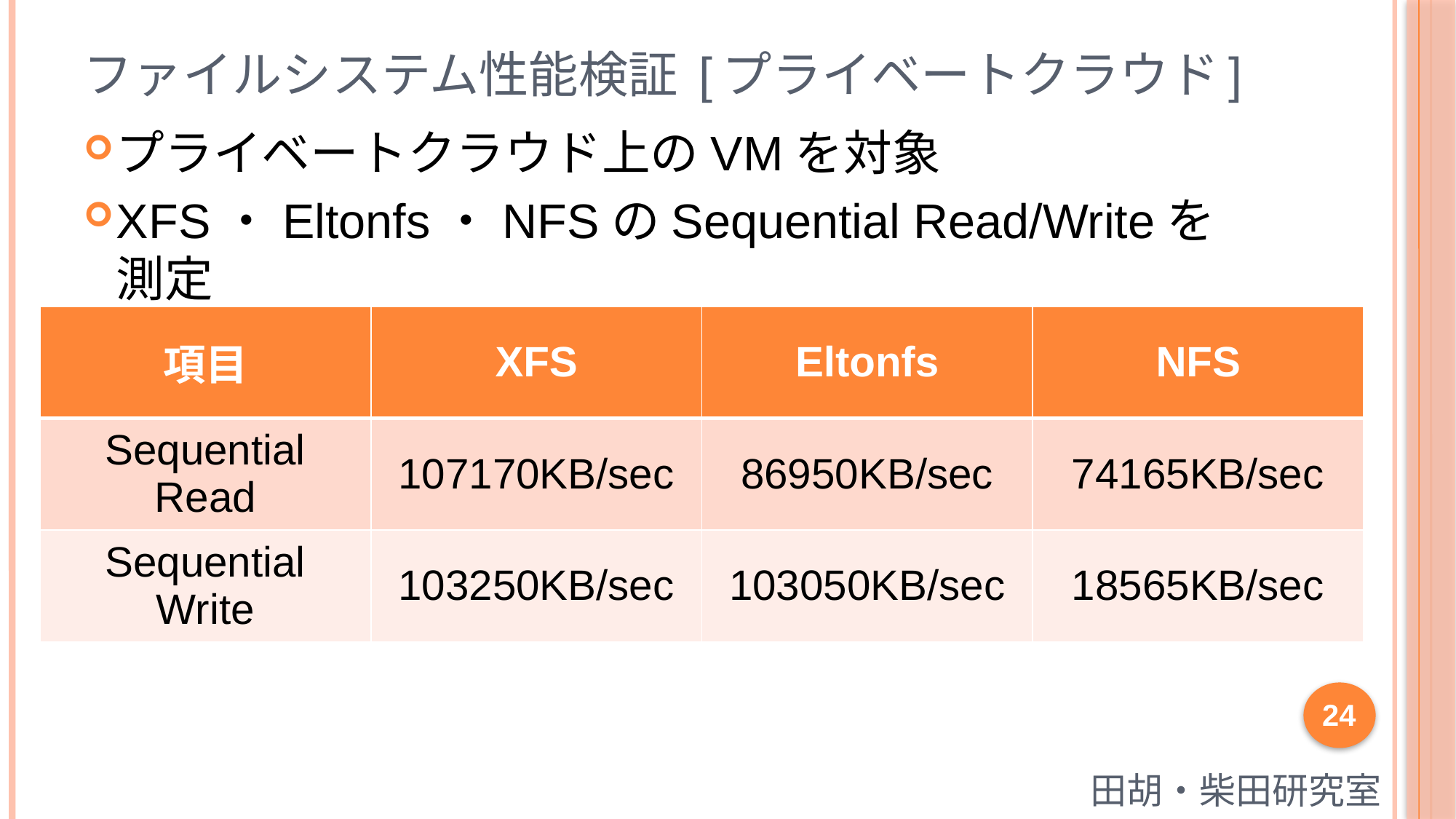

# ファイルシステム性能検証 [プライベートクラウド]
プライベートクラウド上のVMを対象
XFS・Eltonfs・NFSのSequential Read/Writeを測定
| 項目 | XFS | Eltonfs | NFS |
| --- | --- | --- | --- |
| Sequential Read | 107170KB/sec | 86950KB/sec | 74165KB/sec |
| Sequential Write | 103250KB/sec | 103050KB/sec | 18565KB/sec |
24